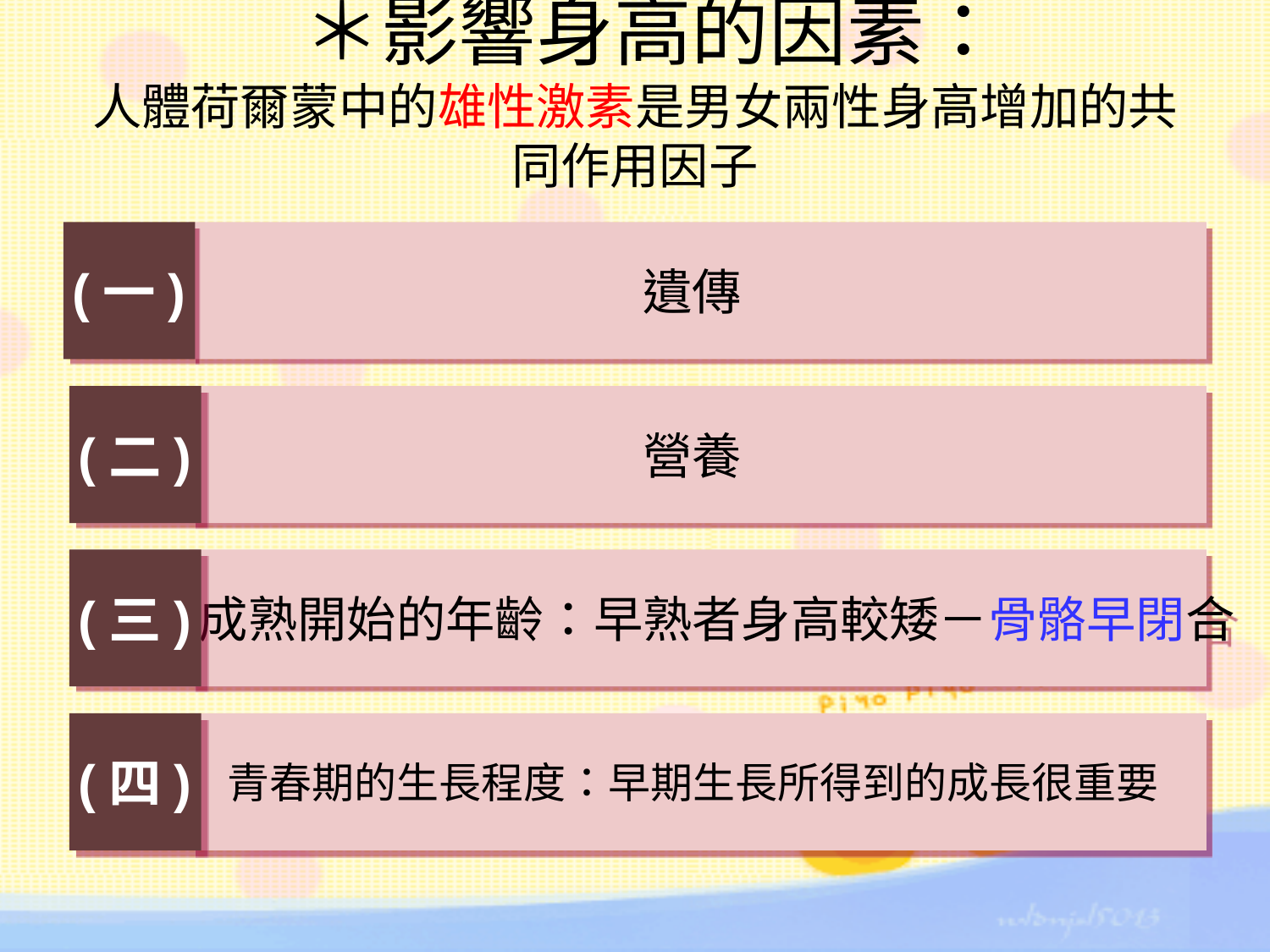

# ＊影響身高的因素： 人體荷爾蒙中的雄性激素是男女兩性身高增加的共同作用因子
(一)
遺傳
(二)
營養
(三)
性成熟開始的年齡：早熟者身高較矮－骨骼早閉合
(四)
青春期的生長程度：早期生長所得到的成長很重要